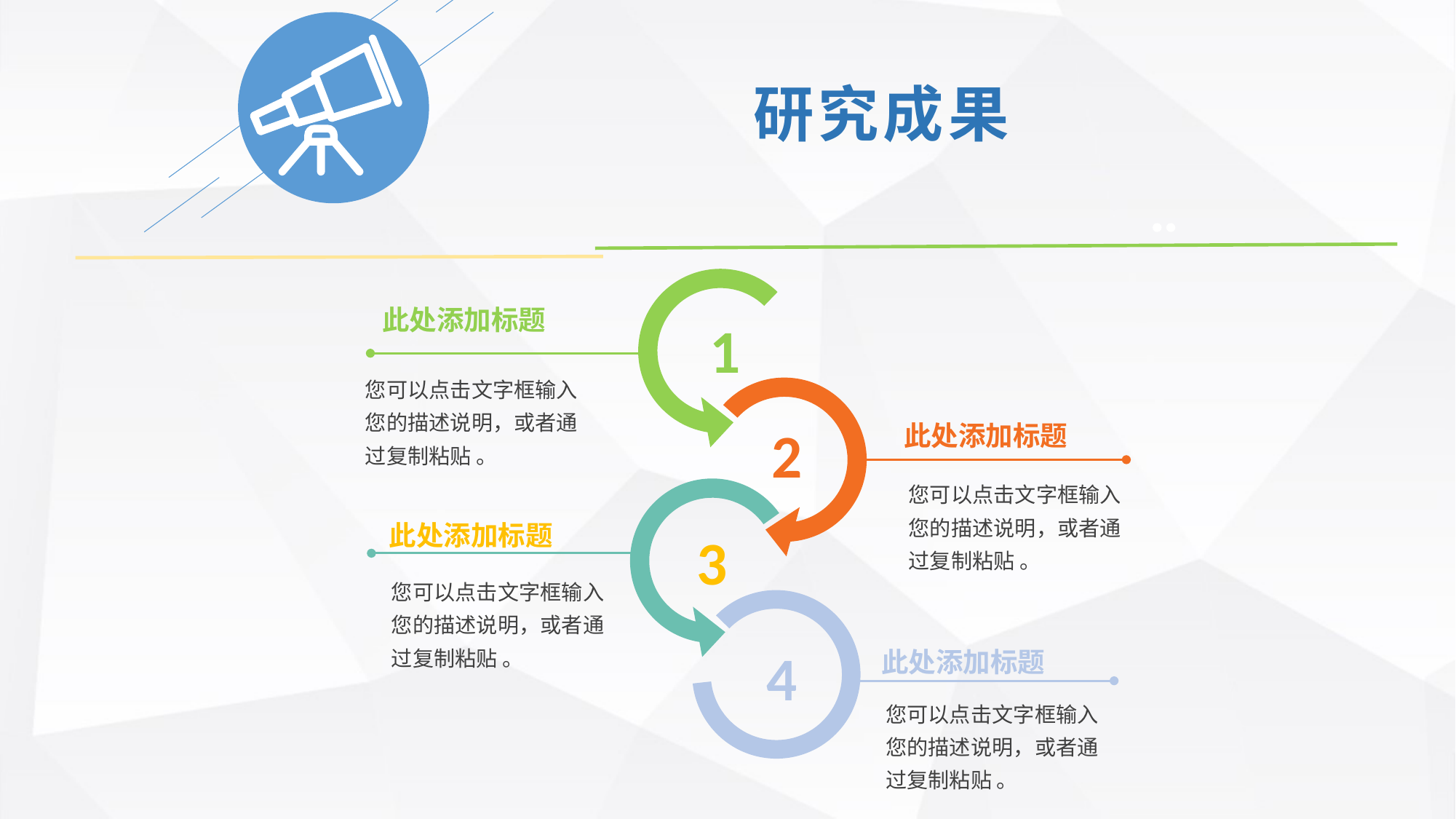

研究成果

此处添加标题
1

您可以点击文字框输入您的描述说明，或者通过复制粘贴 。
2
此处添加标题

您可以点击文字框输入您的描述说明，或者通过复制粘贴 。
此处添加标题
3
您可以点击文字框输入您的描述说明，或者通过复制粘贴 。

4
此处添加标题
您可以点击文字框输入您的描述说明，或者通过复制粘贴 。